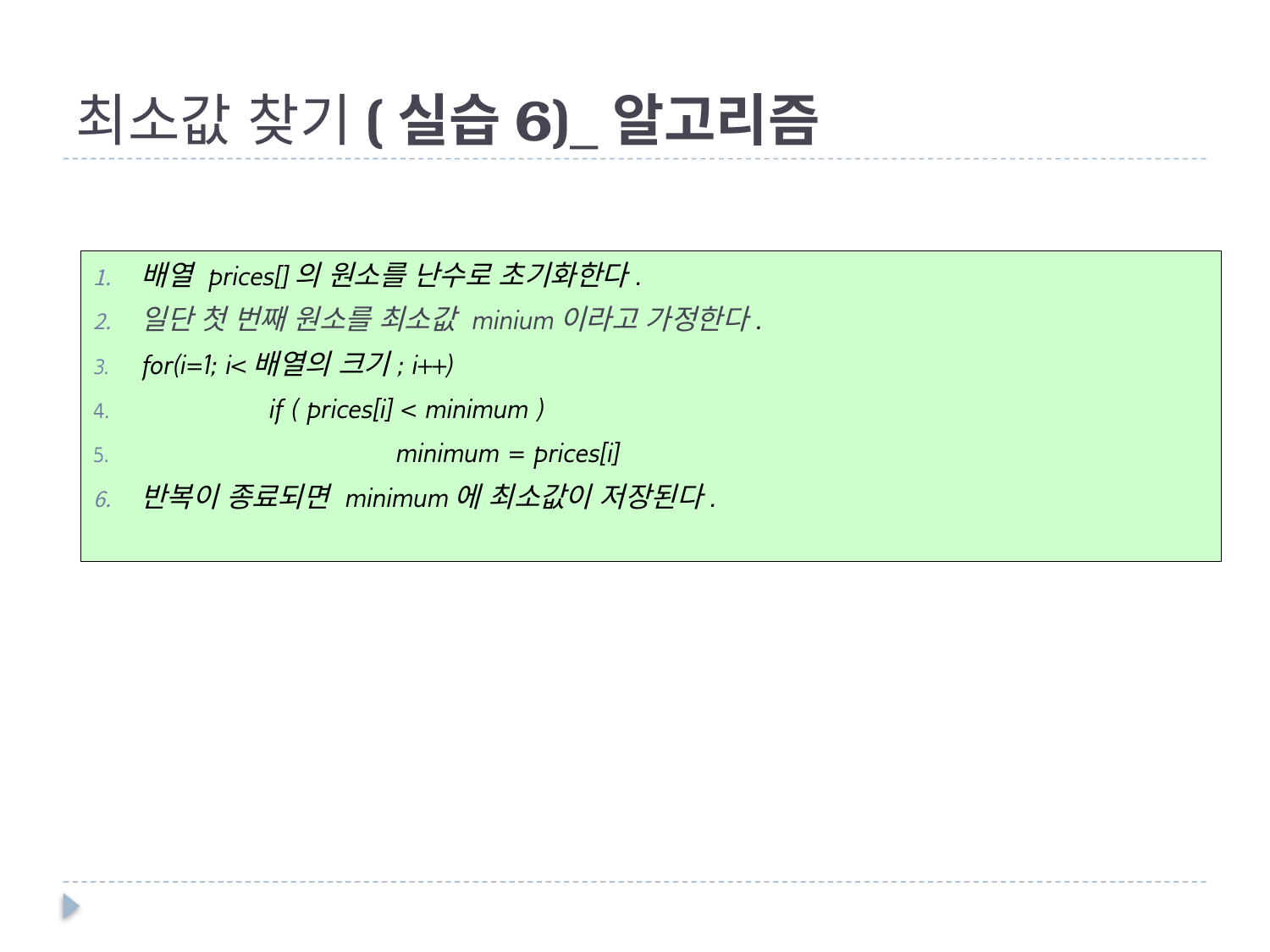

# 최소값 찾기(실습6)_알고리즘
배열 prices[]의 원소를 난수로 초기화한다.
일단 첫 번째 원소를 최소값 minium이라고 가정한다.
for(i=1; i<배열의 크기; i++)
	if ( prices[i] < minimum )
		minimum = prices[i]
반복이 종료되면 minimum에 최소값이 저장된다.